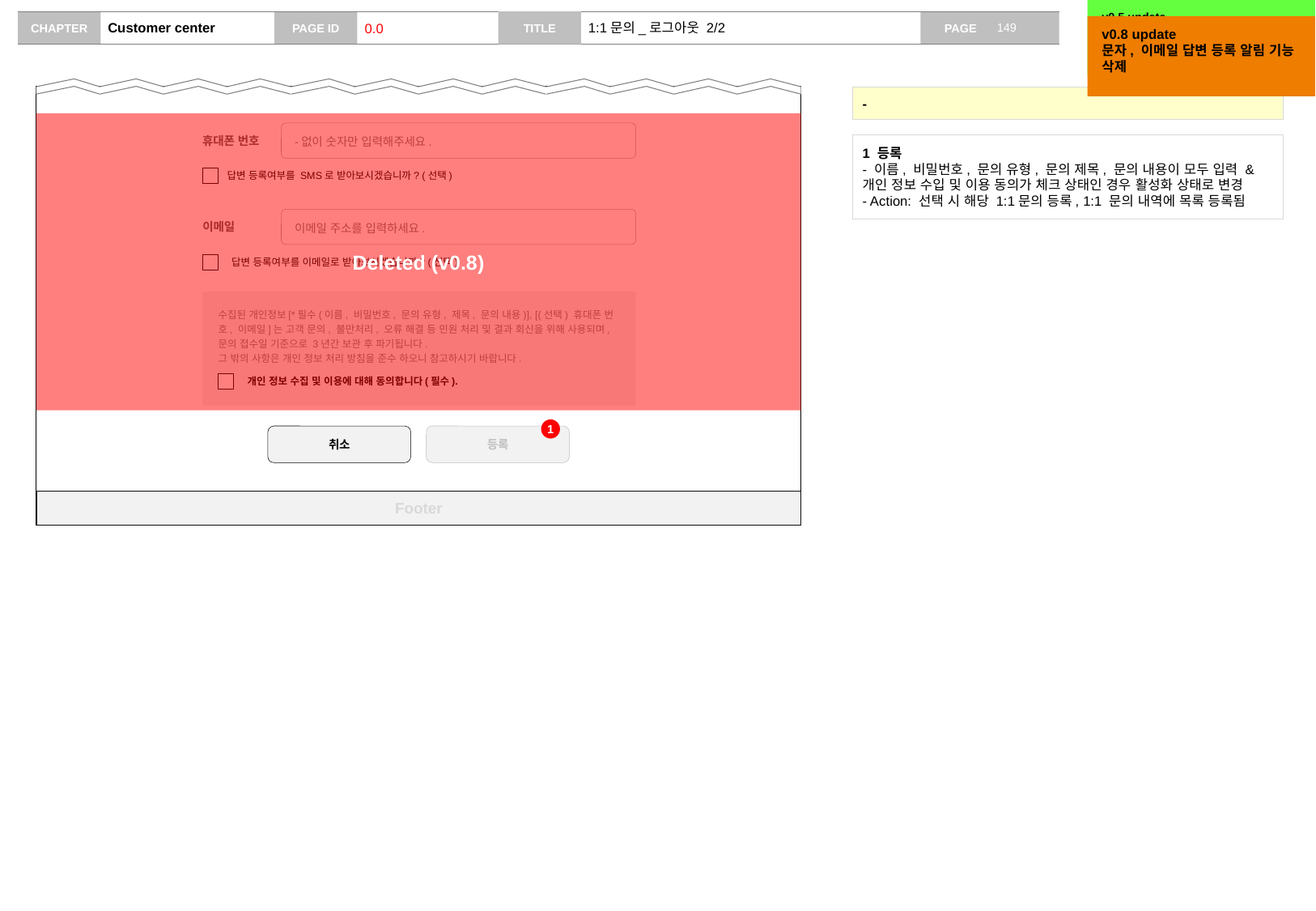

v0.5 update
1:1 로그아웃 상태인 경우 화면 추가
등록 버튼 활성화 조건 추가
취소 버튼 추가
# Customer center
0.0
1:1문의_로그아웃 2/2
v0.8 update
문자, 이메일 답변 등록 알림 기능 삭제

-
Deleted (v0.8)
-없이 숫자만 입력해주세요.
휴대폰 번호
1 등록
- 이름, 비밀번호, 문의 유형, 문의 제목, 문의 내용이 모두 입력 & 개인 정보 수입 및 이용 동의가 체크 상태인 경우 활성화 상태로 변경
- Action: 선택 시 해당 1:1문의 등록, 1:1 문의 내역에 목록 등록됨

답변 등록여부를 SMS로 받아보시겠습니까? (선택)
이메일 주소를 입력하세요.
이메일

답변 등록여부를 이메일로 받아보시겠습니까? (선택)

수집된 개인정보[*필수(이름, 비밀번호, 문의 유형, 제목, 문의 내용)], [(선택) 휴대폰 번호, 이메일]는 고객 문의, 불만처리, 오류 해결 등 민원 처리 및 결과 회신을 위해 사용되며, 문의 접수일 기준으로 3년간 보관 후 파기됩니다.
그 밖의 사항은 개인 정보 처리 방침을 준수 하오니 참고하시기 바랍니다.

개인 정보 수집 및 이용에 대해 동의합니다(필수).
1
취소
등록
Footer